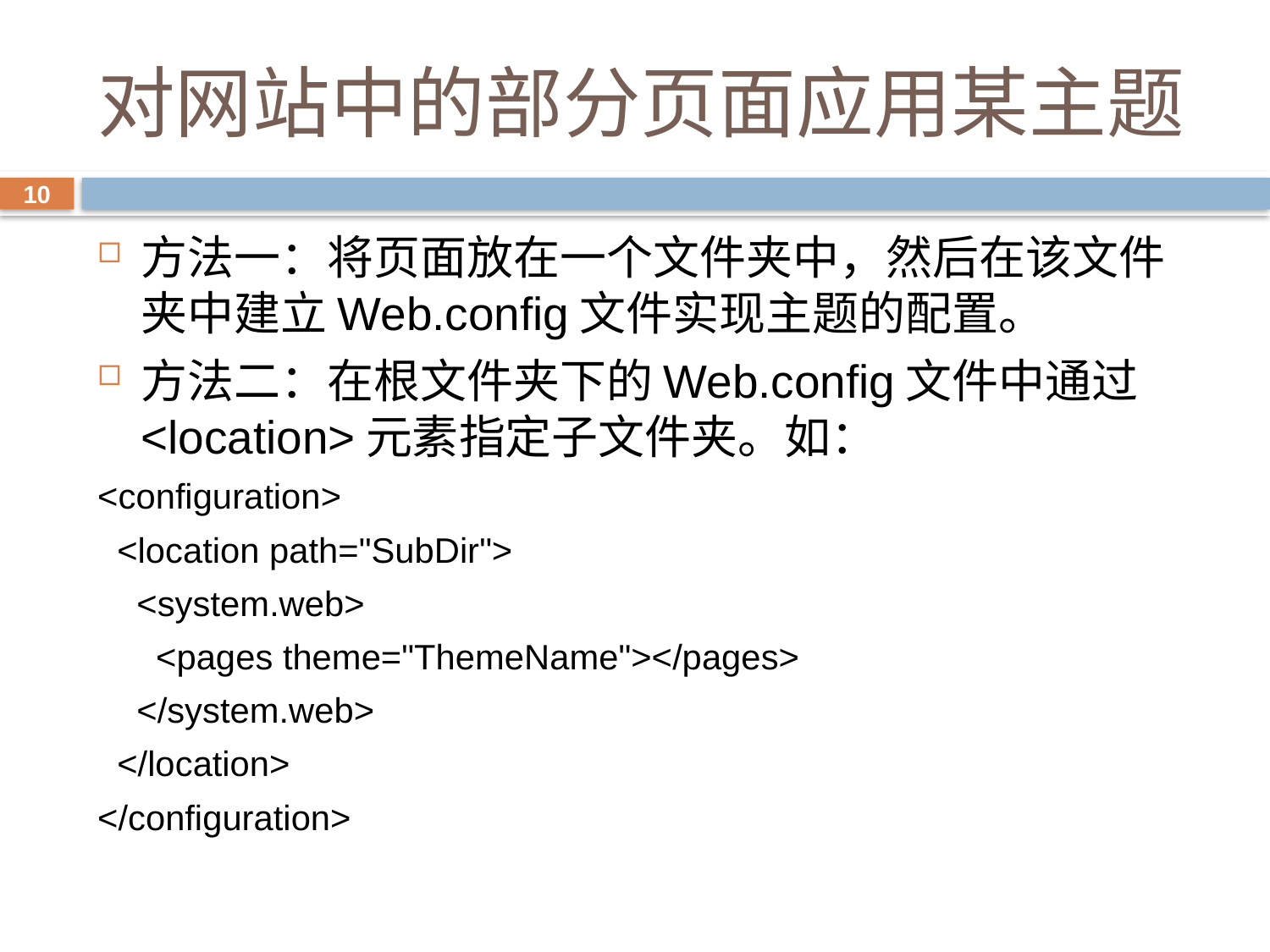

# 对网站中的部分页面应用某主题
10
方法一：将页面放在一个文件夹中，然后在该文件夹中建立Web.config文件实现主题的配置。
方法二：在根文件夹下的Web.config文件中通过<location>元素指定子文件夹。如：
<configuration>
  <location path="SubDir">
    <system.web>
      <pages theme="ThemeName"></pages>
    </system.web>
  </location>
</configuration>